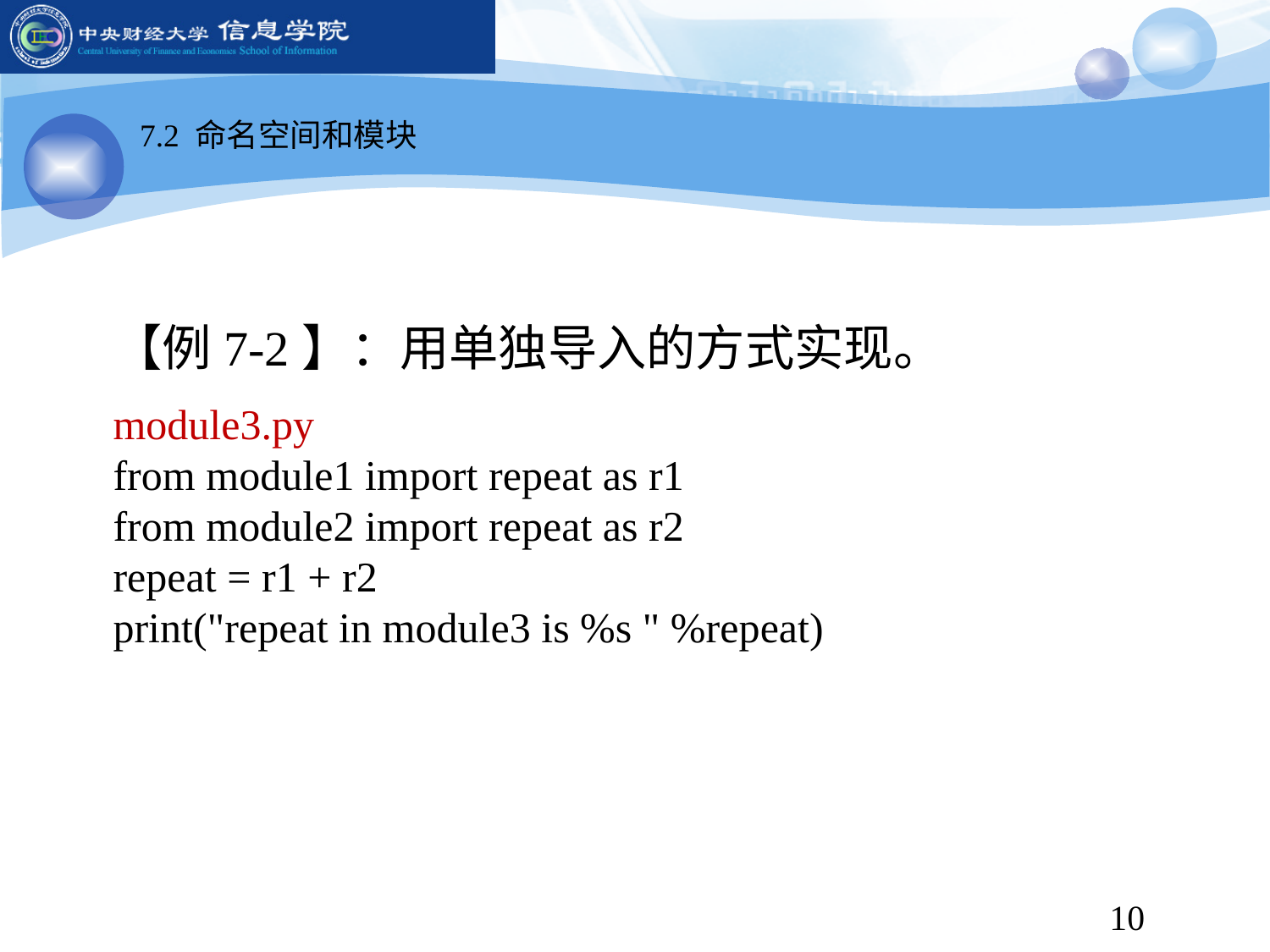

7.2 命名空间和模块
【例7-2】：用单独导入的方式实现。

module3.py
from module1 import repeat as r1
from module2 import repeat as r2
repeat = r1 + r2
print("repeat in module3 is %s " %repeat)